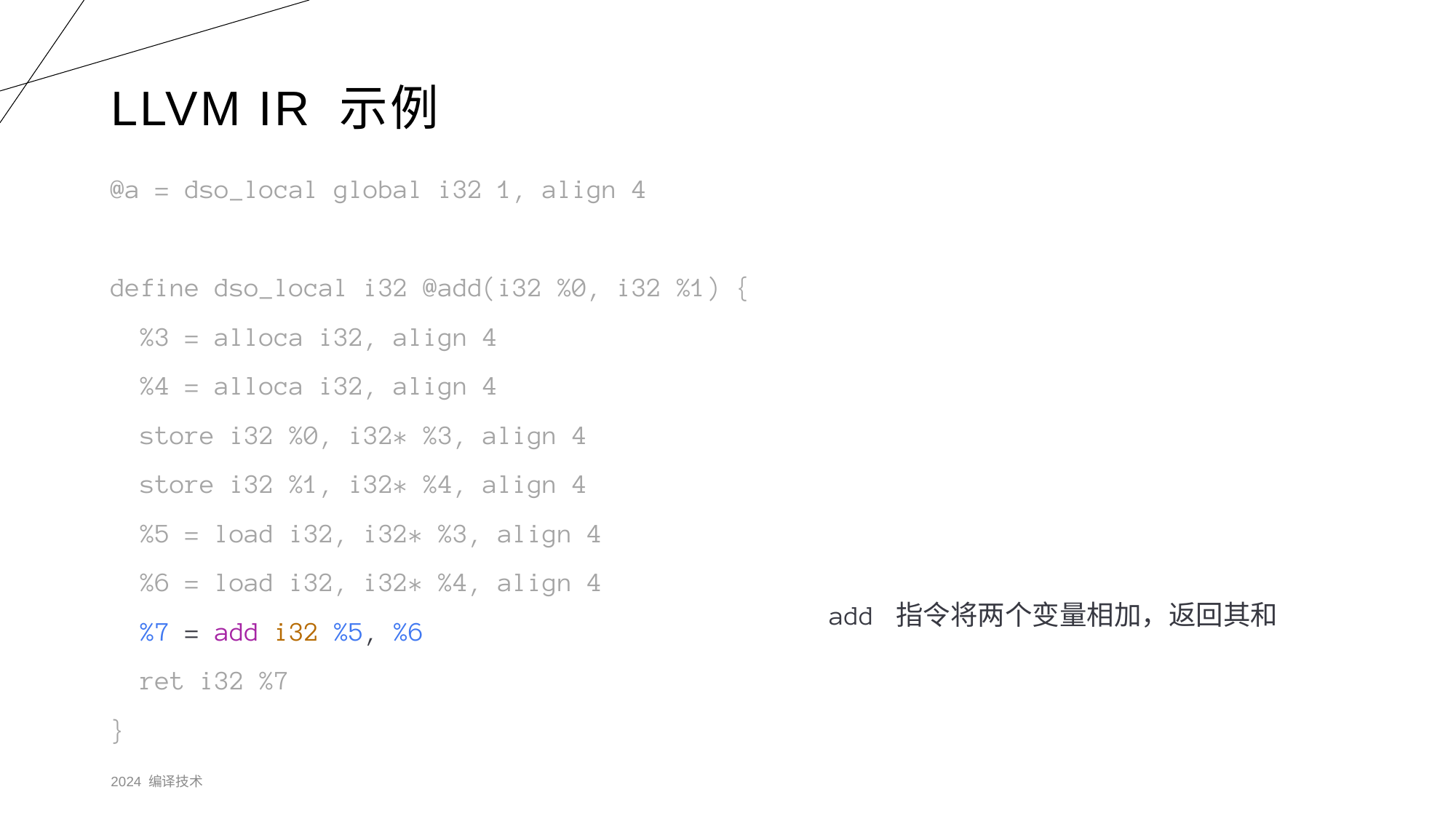

# LLVM IR 示例
@a = dso_local global i32 1, align 4
define dso_local i32 @add(i32 %0, i32 %1) {
  %3 = alloca i32, align 4
  %4 = alloca i32, align 4
  store i32 %0, i32* %3, align 4
  store i32 %1, i32* %4, align 4
  %5 = load i32, i32* %3, align 4
  %6 = load i32, i32* %4, align 4
  %7 = add i32 %5, %6
  ret i32 %7
}

add 指令将两个变量相加，返回其和
2024 编译技术
13